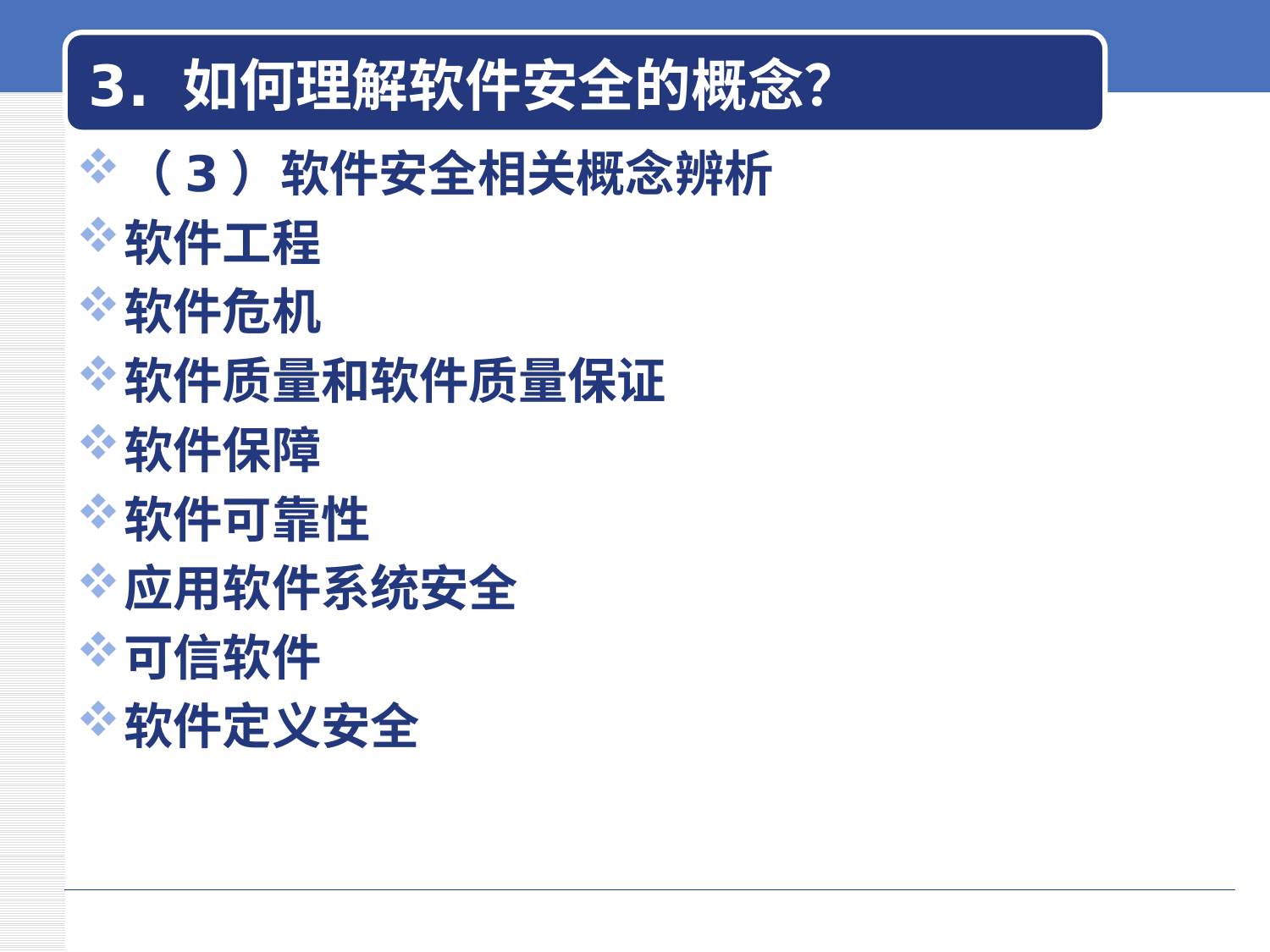

# 3. 如何理解软件安全的概念？
（3）软件安全相关概念辨析
软件工程
软件危机
软件质量和软件质量保证
软件保障
软件可靠性
应用软件系统安全
可信软件
软件定义安全